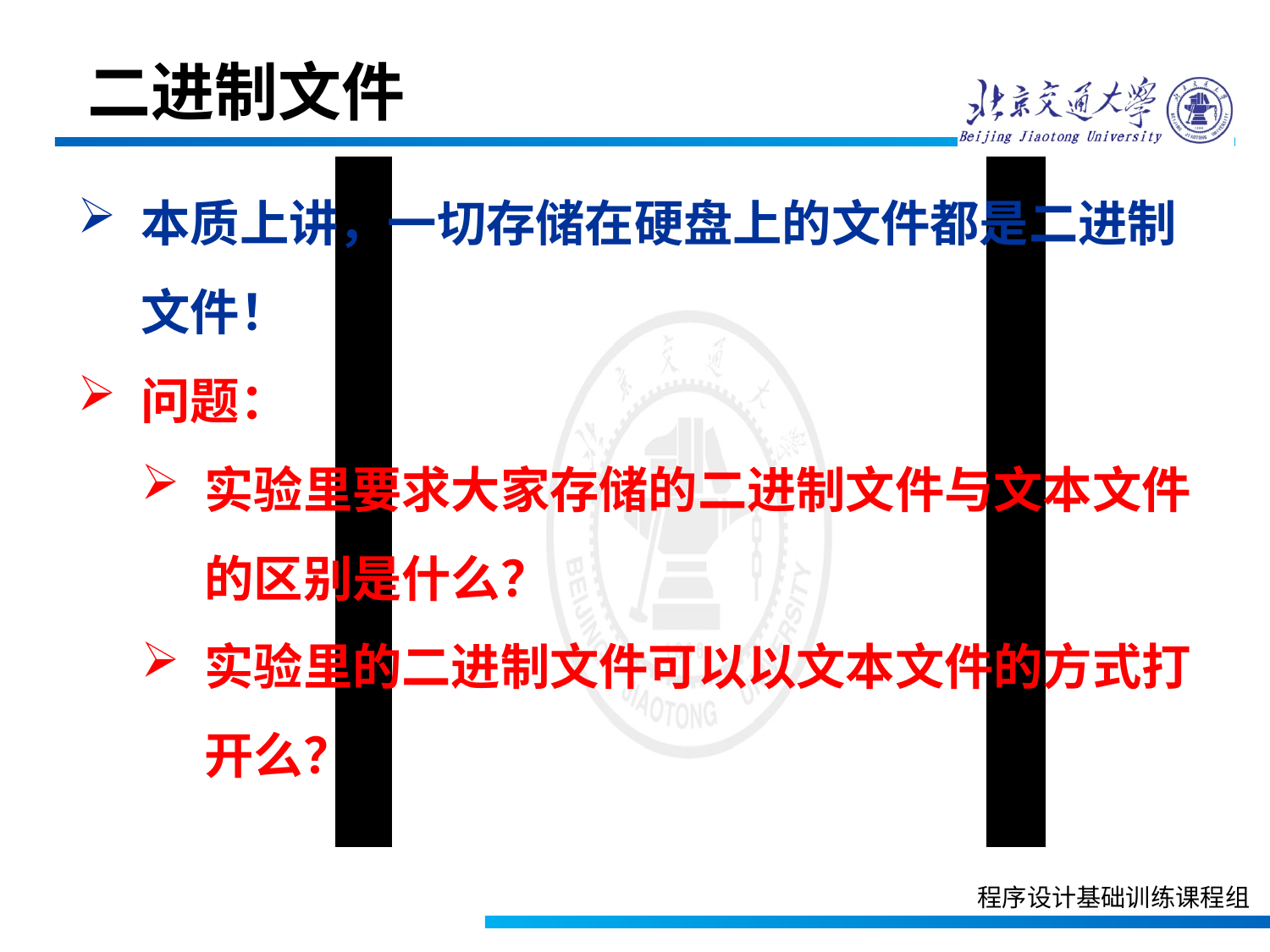

二进制文件
本质上讲，一切存储在硬盘上的文件都是二进制文件！
问题：
实验里要求大家存储的二进制文件与文本文件的区别是什么？
实验里的二进制文件可以以文本文件的方式打开么？
程序设计基础训练课程组